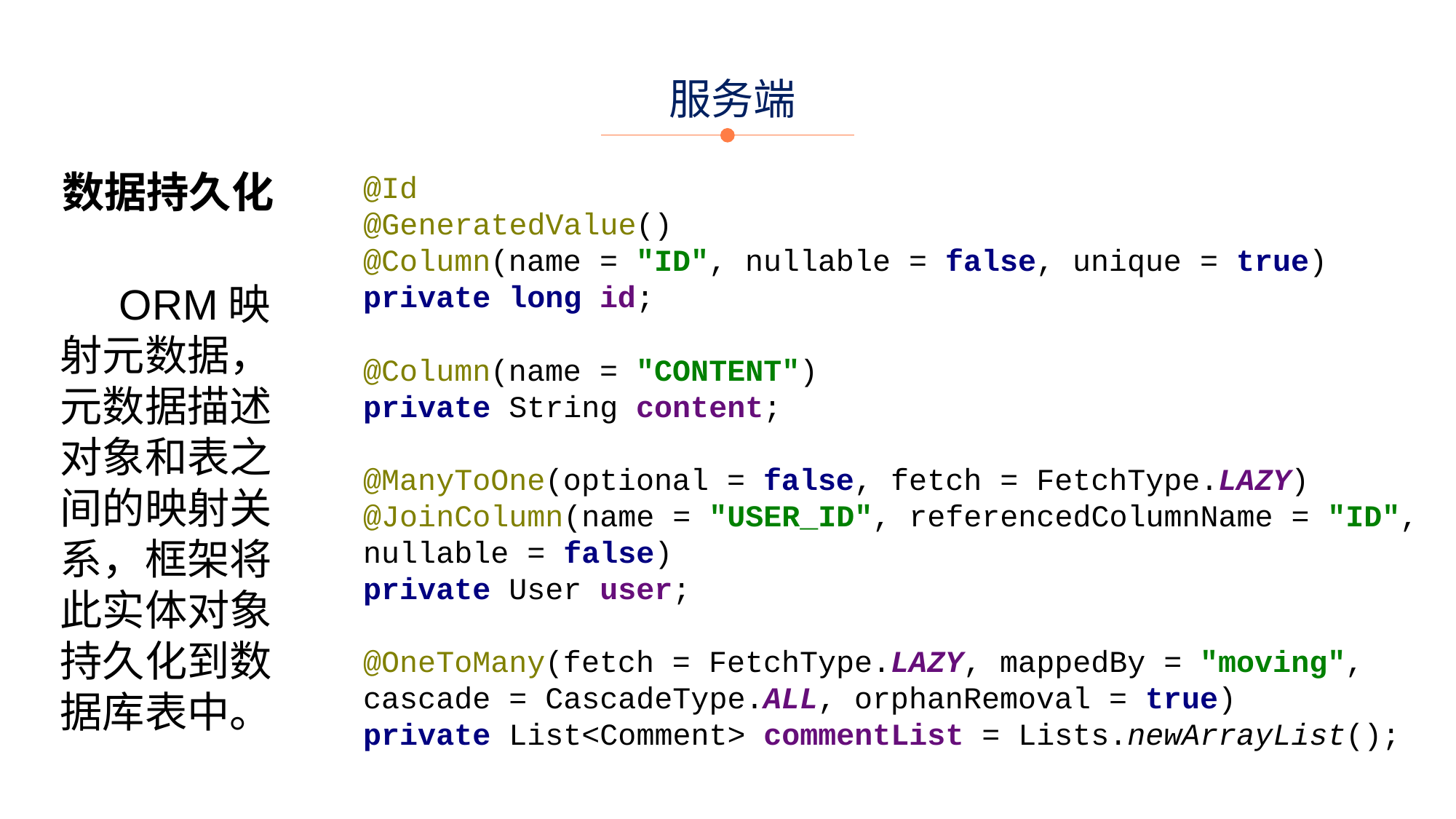

服务端

数据持久化
    @Id
    @GeneratedValue()
    @Column(name = "ID", nullable = false, unique = true)
    private long id;
    @Column(name = "CONTENT")
    private String content;
    @ManyToOne(optional = false, fetch = FetchType.LAZY)
    @JoinColumn(name = "USER_ID", referencedColumnName = "ID",
    nullable = false)
    private User user;
    @OneToMany(fetch = FetchType.LAZY, mappedBy = "moving",
    cascade = CascadeType.ALL, orphanRemoval = true)
    private List<Comment> commentList = Lists.newArrayList();
     ORM映射元数据，元数据描述对象和表之间的映射关系，框架将此实体对象持久化到数据库表中。